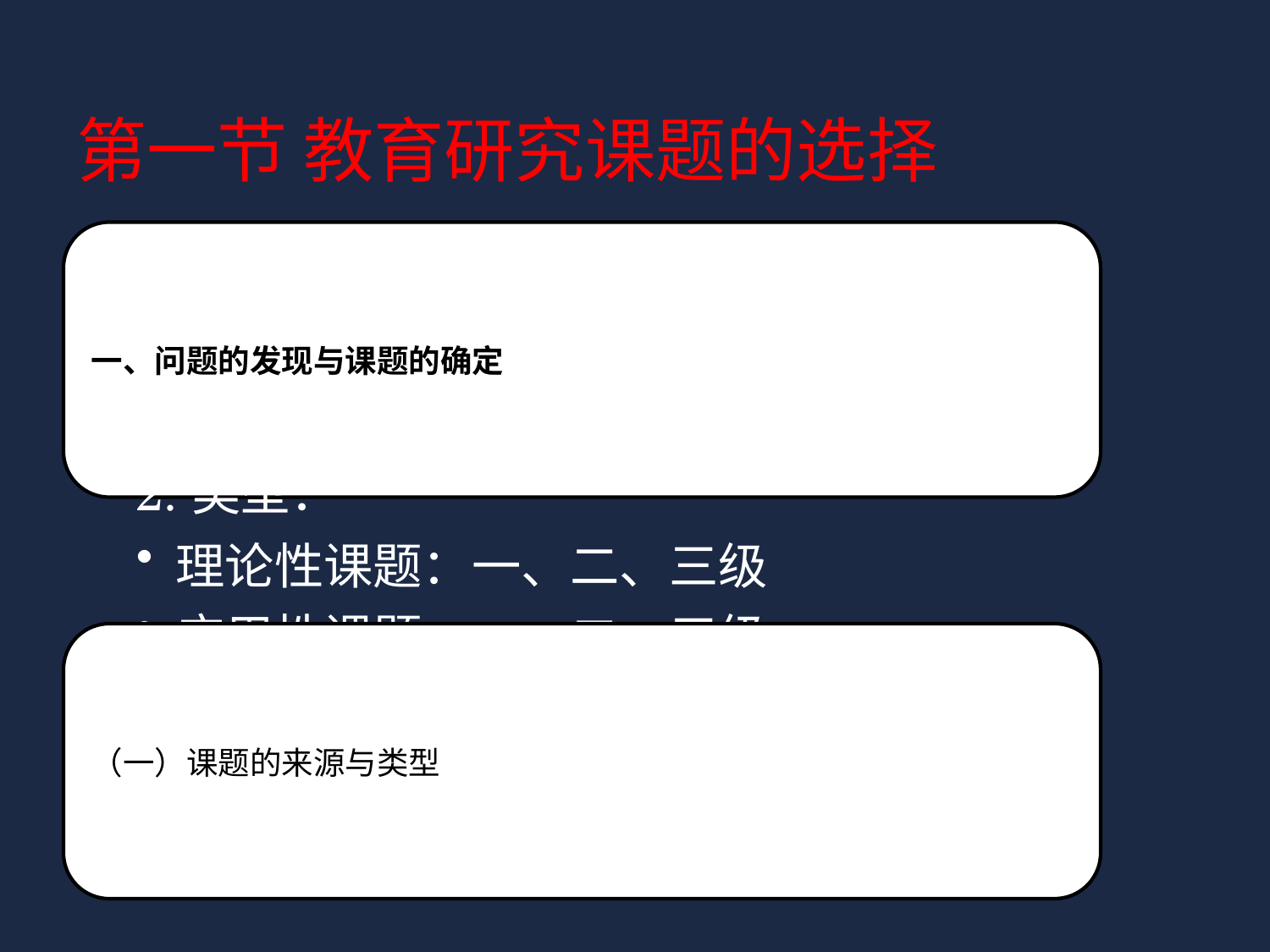

第一节 教育研究课题的选择
一、问题的发现与课题的确定
（一）课题的来源与类型
1.来源：纵向课题；横向课题；自选
2.类型：
理论性课题：一、二、三级
应用性课题：一、二、三级
再生性课题、热门课题、开拓性课题……